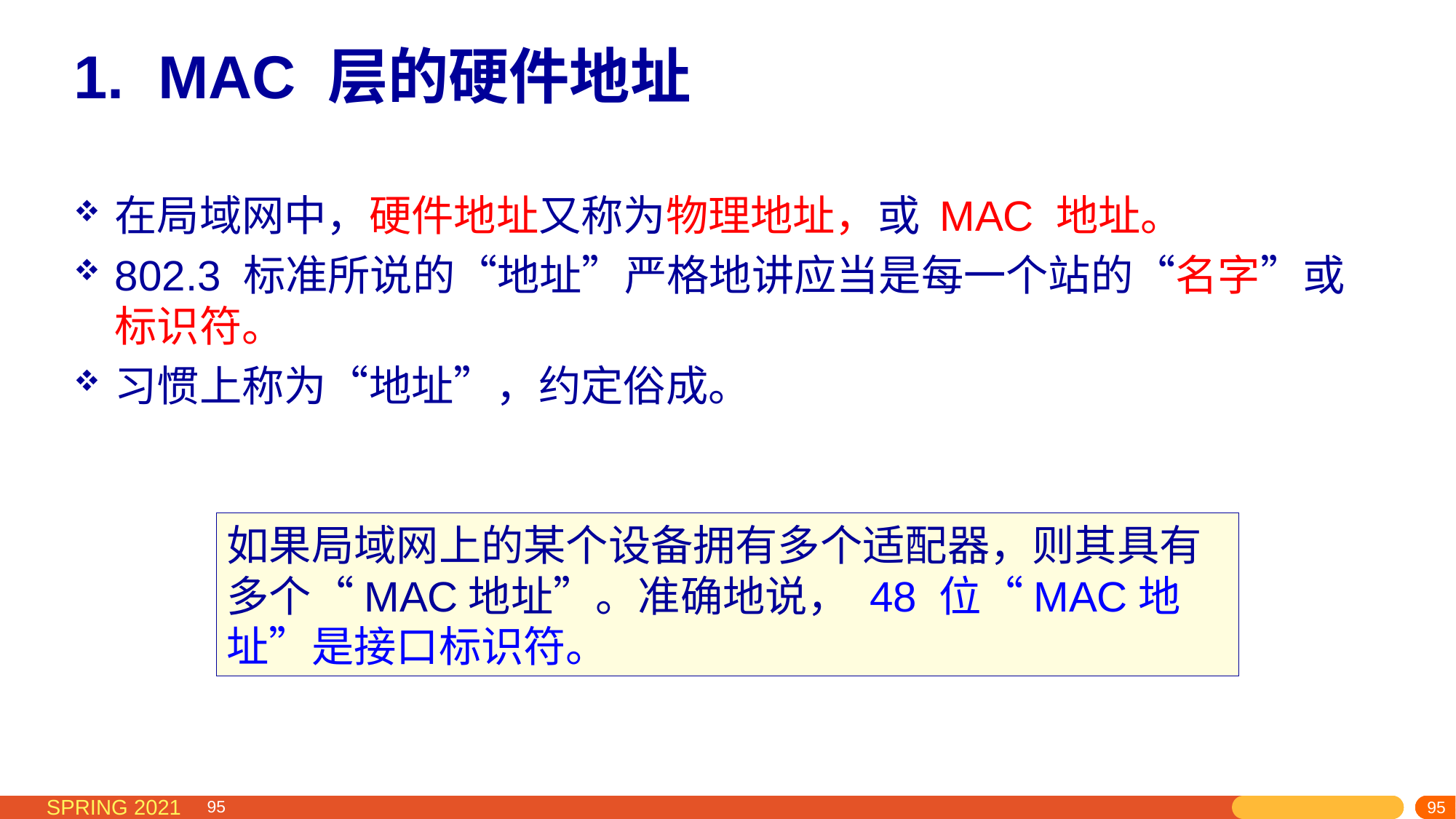

# 1.  MAC 层的硬件地址
在局域网中，硬件地址又称为物理地址，或 MAC 地址。
802.3 标准所说的“地址”严格地讲应当是每一个站的“名字”或标识符。
习惯上称为“地址”，约定俗成。
如果局域网上的某个设备拥有多个适配器，则其具有多个“MAC地址”。准确地说， 48 位“MAC地址”是接口标识符。